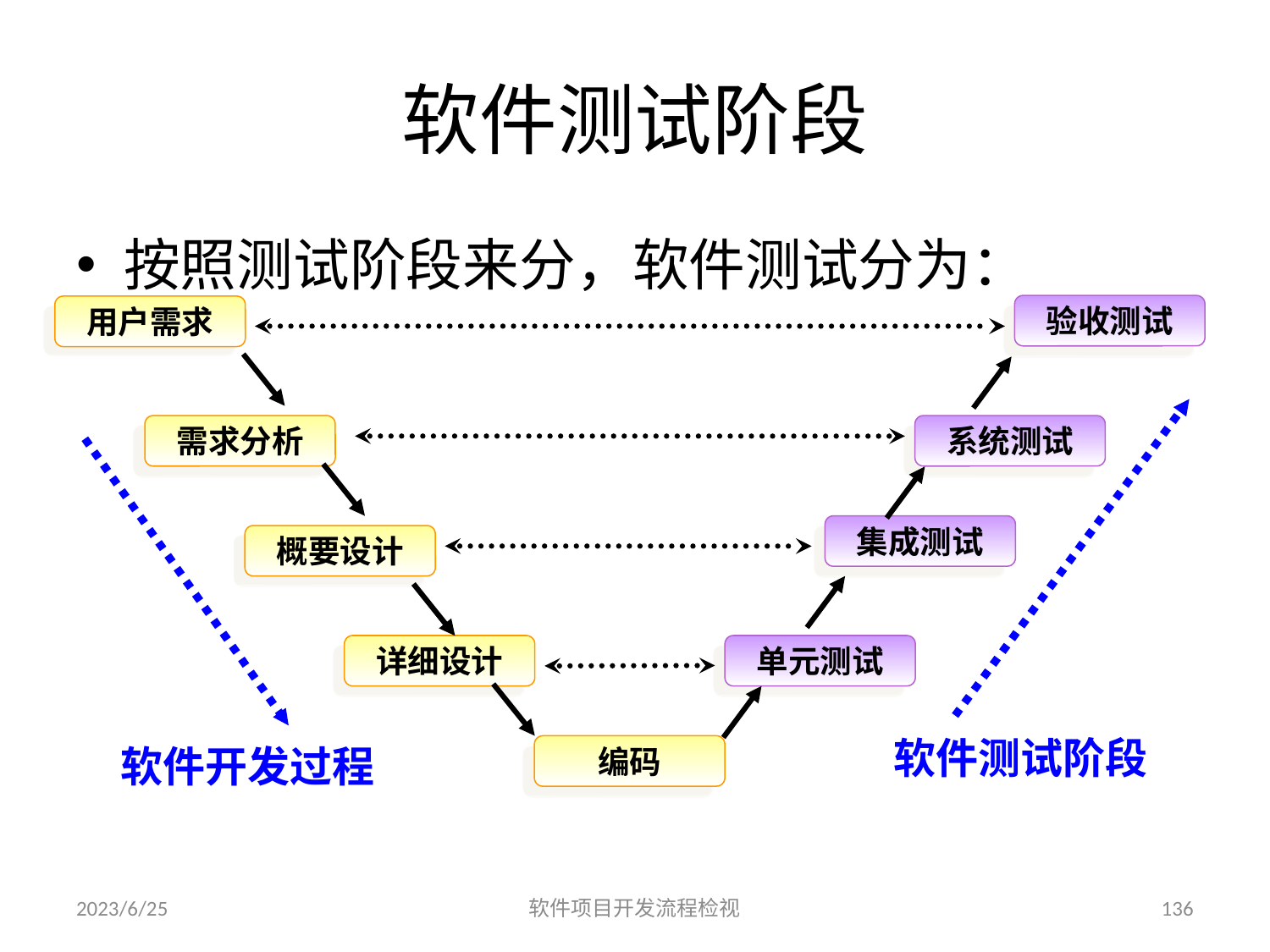

# 软件测试阶段
按照测试阶段来分，软件测试分为：
验收测试
用户需求

软件测试阶段
需求分析
系统测试

软件开发过程

集成测试
概要设计

详细设计
单元测试

编码
2023/6/25
软件项目开发流程检视
136